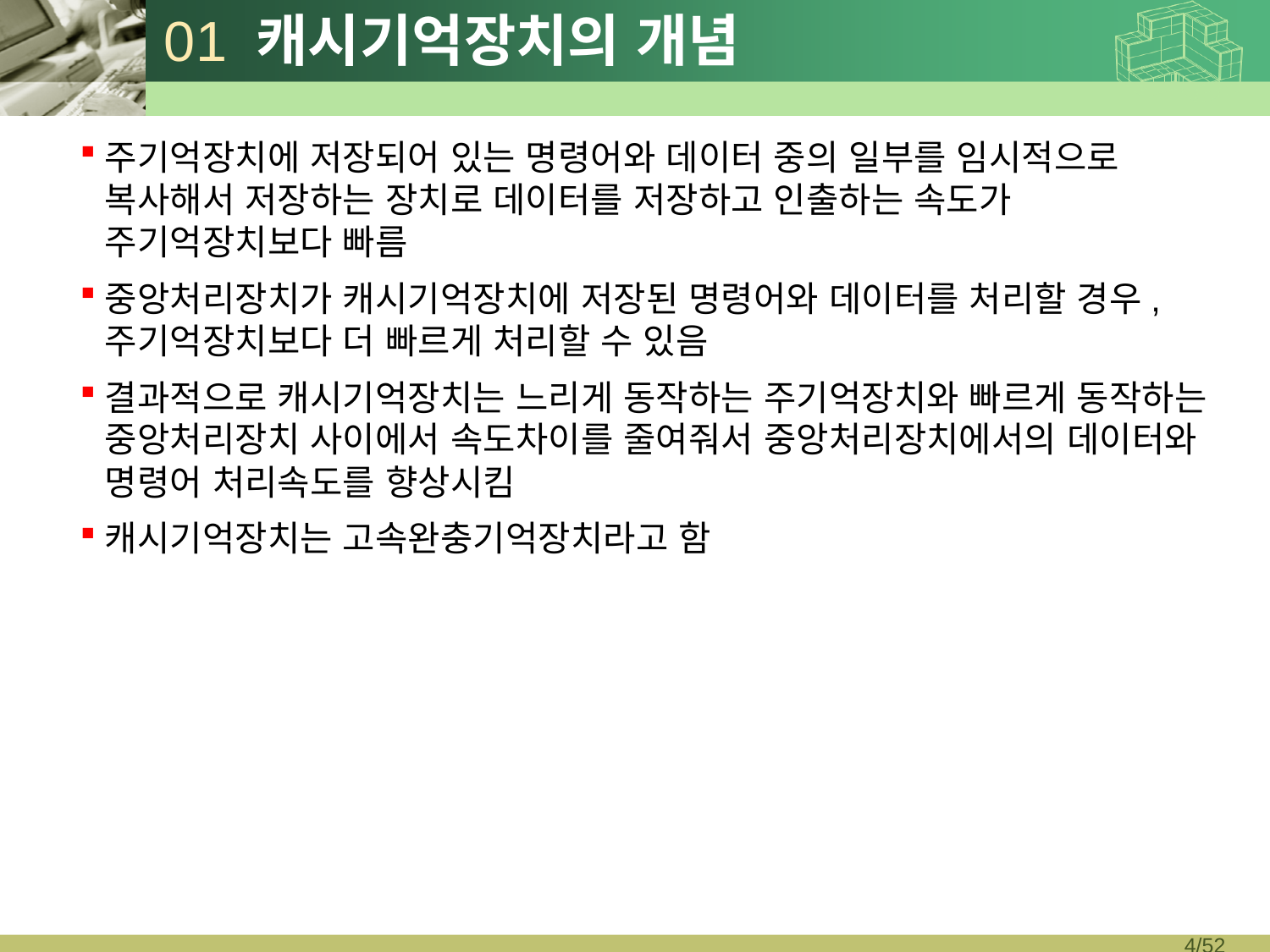

# 01 캐시기억장치의 개념
주기억장치에 저장되어 있는 명령어와 데이터 중의 일부를 임시적으로 복사해서 저장하는 장치로 데이터를 저장하고 인출하는 속도가 주기억장치보다 빠름
중앙처리장치가 캐시기억장치에 저장된 명령어와 데이터를 처리할 경우, 주기억장치보다 더 빠르게 처리할 수 있음
결과적으로 캐시기억장치는 느리게 동작하는 주기억장치와 빠르게 동작하는 중앙처리장치 사이에서 속도차이를 줄여줘서 중앙처리장치에서의 데이터와 명령어 처리속도를 향상시킴
캐시기억장치는 고속완충기억장치라고 함